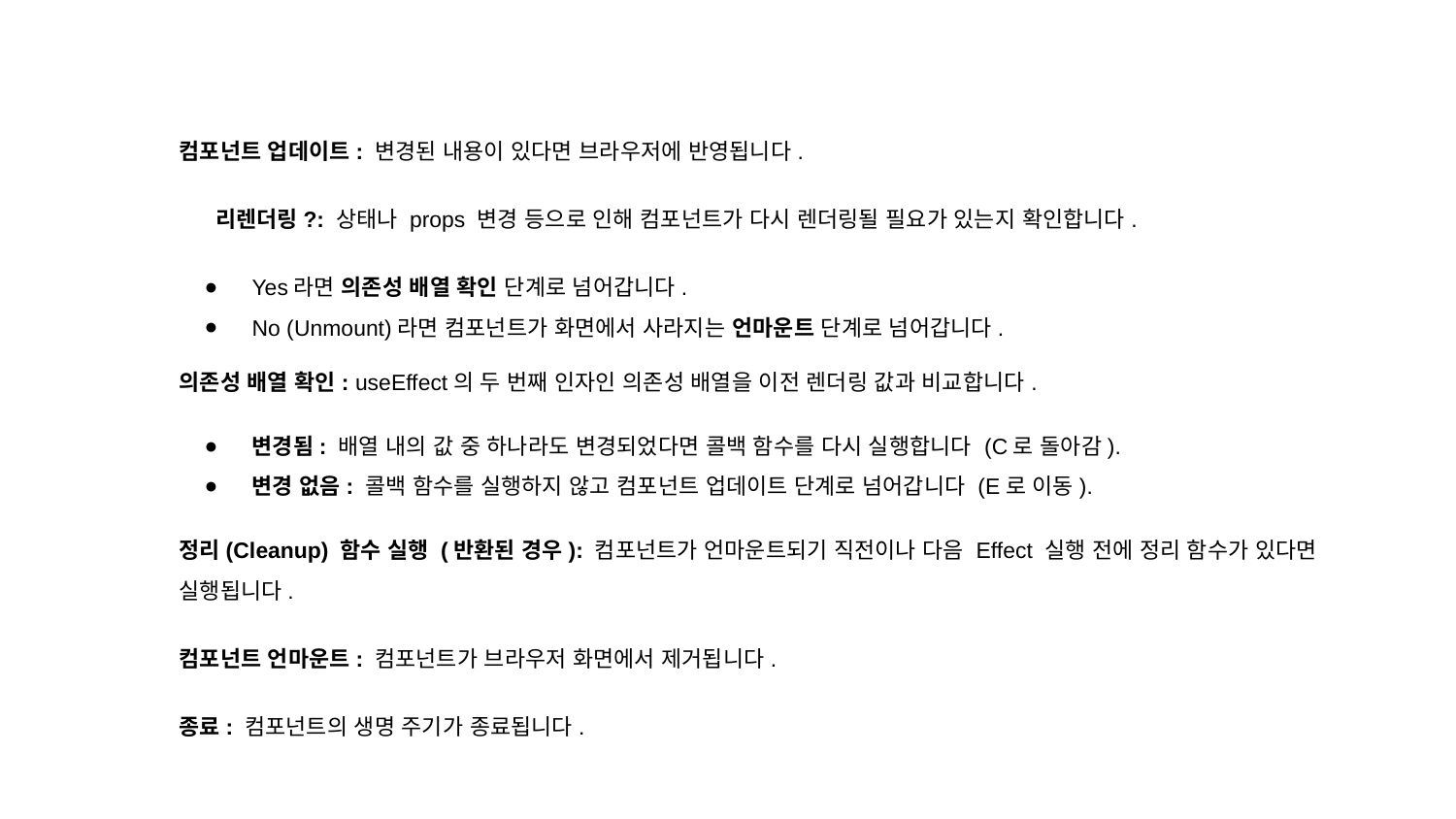

컴포넌트 업데이트: 변경된 내용이 있다면 브라우저에 반영됩니다.
리렌더링?: 상태나 props 변경 등으로 인해 컴포넌트가 다시 렌더링될 필요가 있는지 확인합니다.
Yes라면 의존성 배열 확인 단계로 넘어갑니다.
No (Unmount)라면 컴포넌트가 화면에서 사라지는 언마운트 단계로 넘어갑니다.
의존성 배열 확인: useEffect의 두 번째 인자인 의존성 배열을 이전 렌더링 값과 비교합니다.
변경됨: 배열 내의 값 중 하나라도 변경되었다면 콜백 함수를 다시 실행합니다 (C로 돌아감).
변경 없음: 콜백 함수를 실행하지 않고 컴포넌트 업데이트 단계로 넘어갑니다 (E로 이동).
정리(Cleanup) 함수 실행 (반환된 경우): 컴포넌트가 언마운트되기 직전이나 다음 Effect 실행 전에 정리 함수가 있다면 실행됩니다.
컴포넌트 언마운트: 컴포넌트가 브라우저 화면에서 제거됩니다.
종료: 컴포넌트의 생명 주기가 종료됩니다.